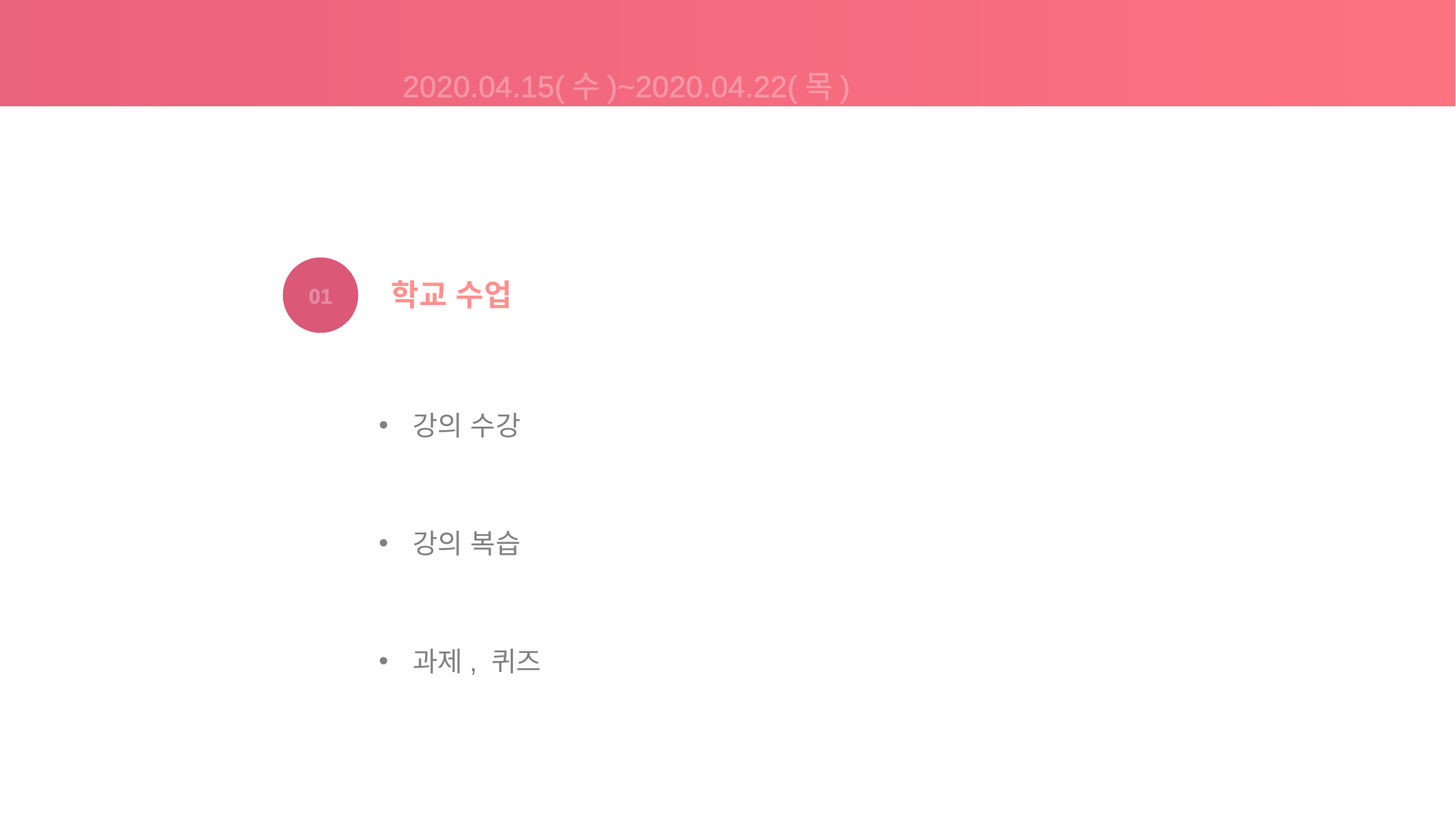

2020.04.15(수)~2020.04.22(목)
01
학교 수업
강의 수강

강의 복습

과제, 퀴즈